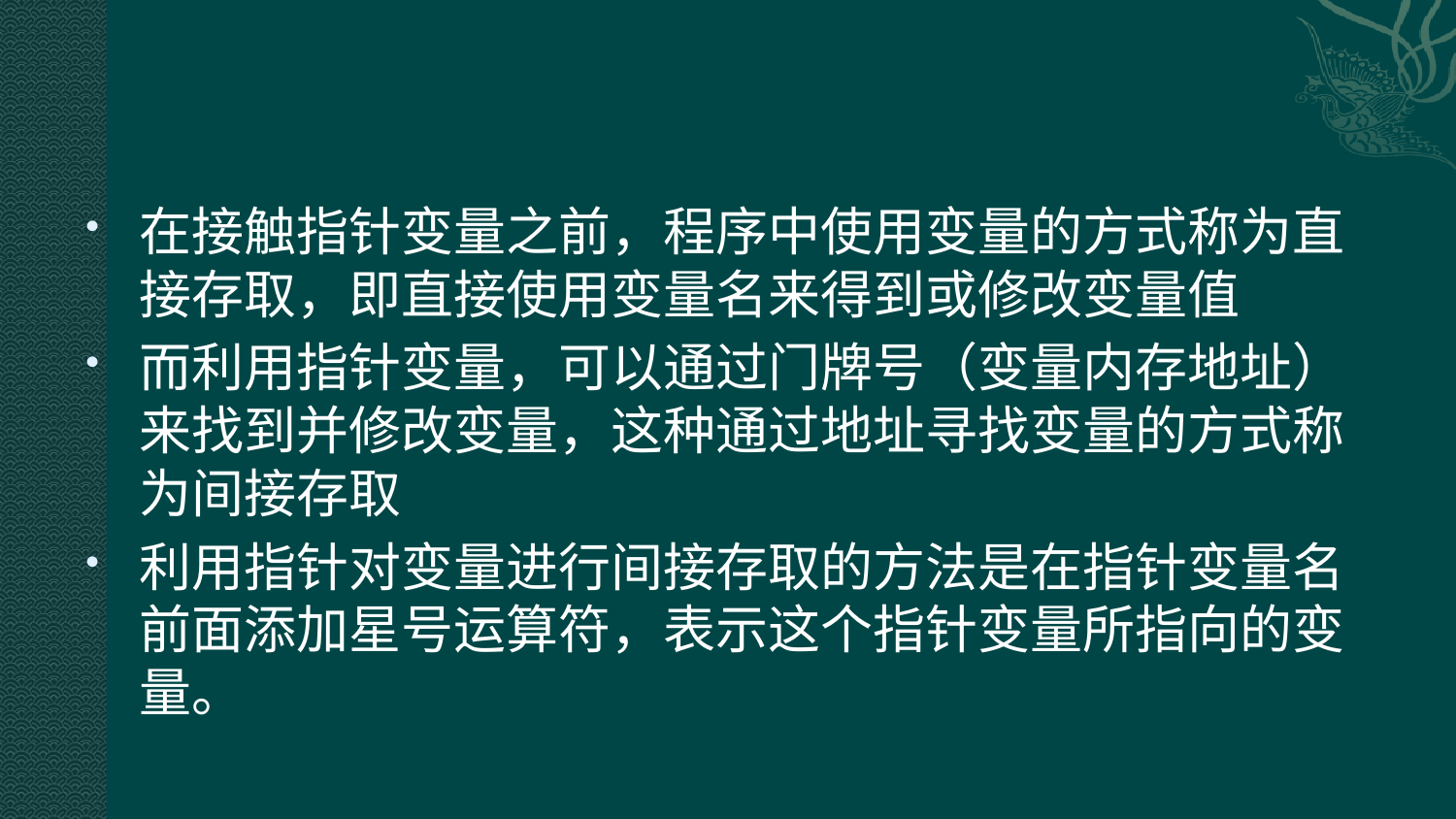

#
在接触指针变量之前，程序中使用变量的方式称为直接存取，即直接使用变量名来得到或修改变量值
而利用指针变量，可以通过门牌号（变量内存地址）来找到并修改变量，这种通过地址寻找变量的方式称为间接存取
利用指针对变量进行间接存取的方法是在指针变量名前面添加星号运算符，表示这个指针变量所指向的变量。